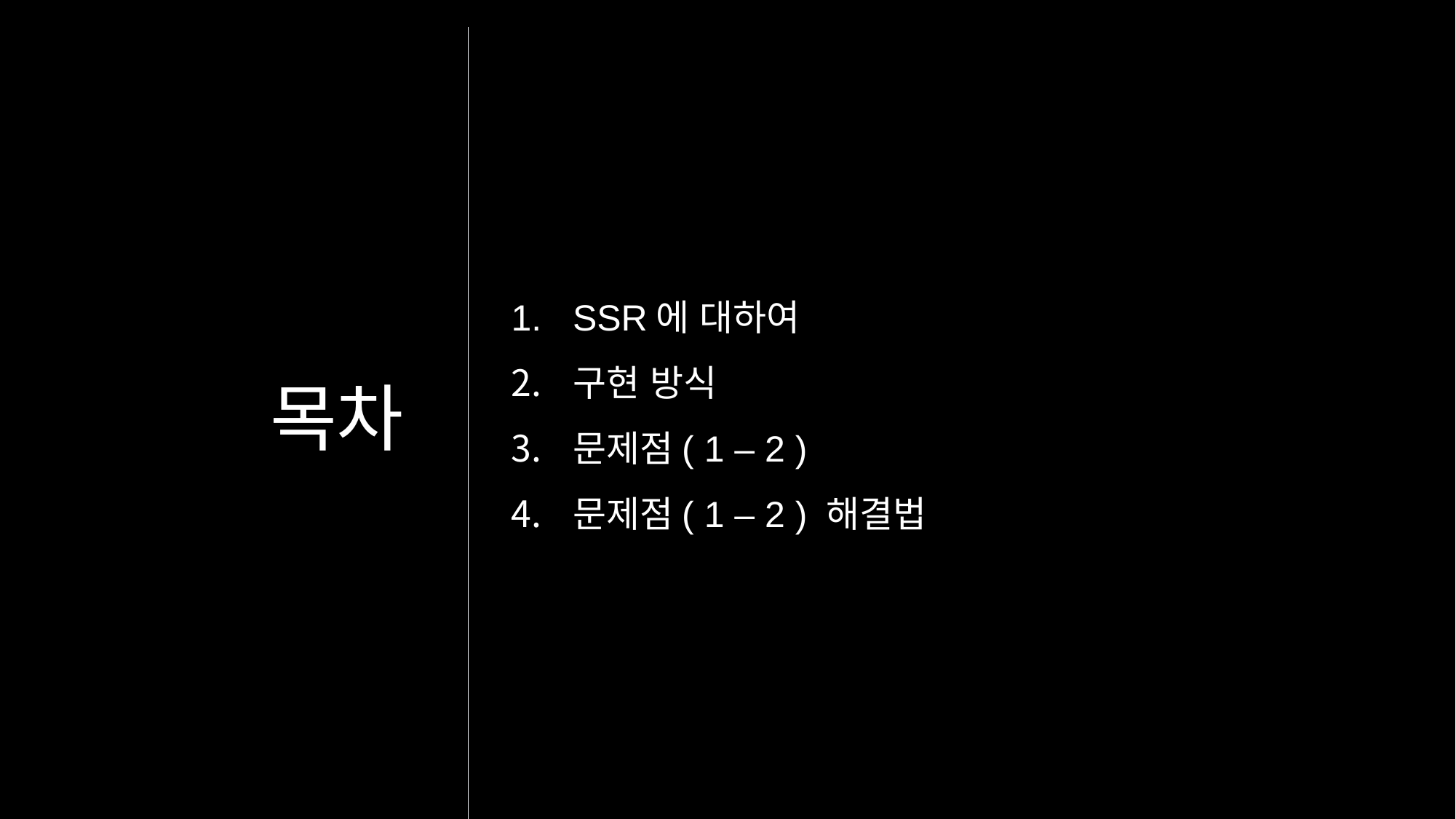

SSR에 대하여
구현 방식
문제점( 1 – 2 )
문제점( 1 – 2 ) 해결법

목차